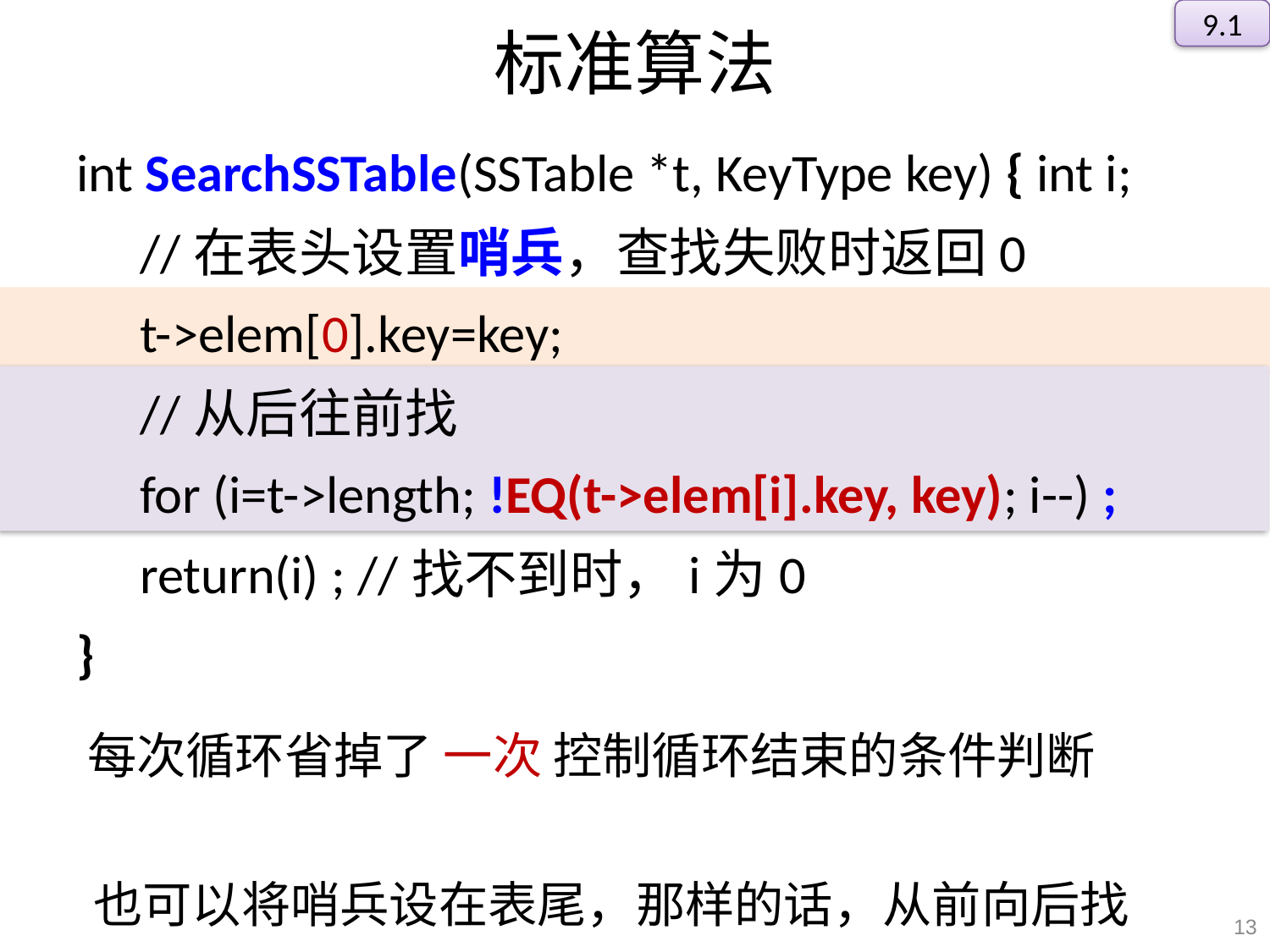

9.1
# 标准算法
int SearchSSTable(SSTable *t, KeyType key) { int i;
//在表头设置哨兵，查找失败时返回0
t->elem[0].key=key;
//从后往前找
for (i=t->length; !EQ(t->elem[i].key, key); i--) ;
return(i) ; //找不到时，i为0
}

每次循环省掉了 一次 控制循环结束的条件判断
也可以将哨兵设在表尾，那样的话，从前向后找
13